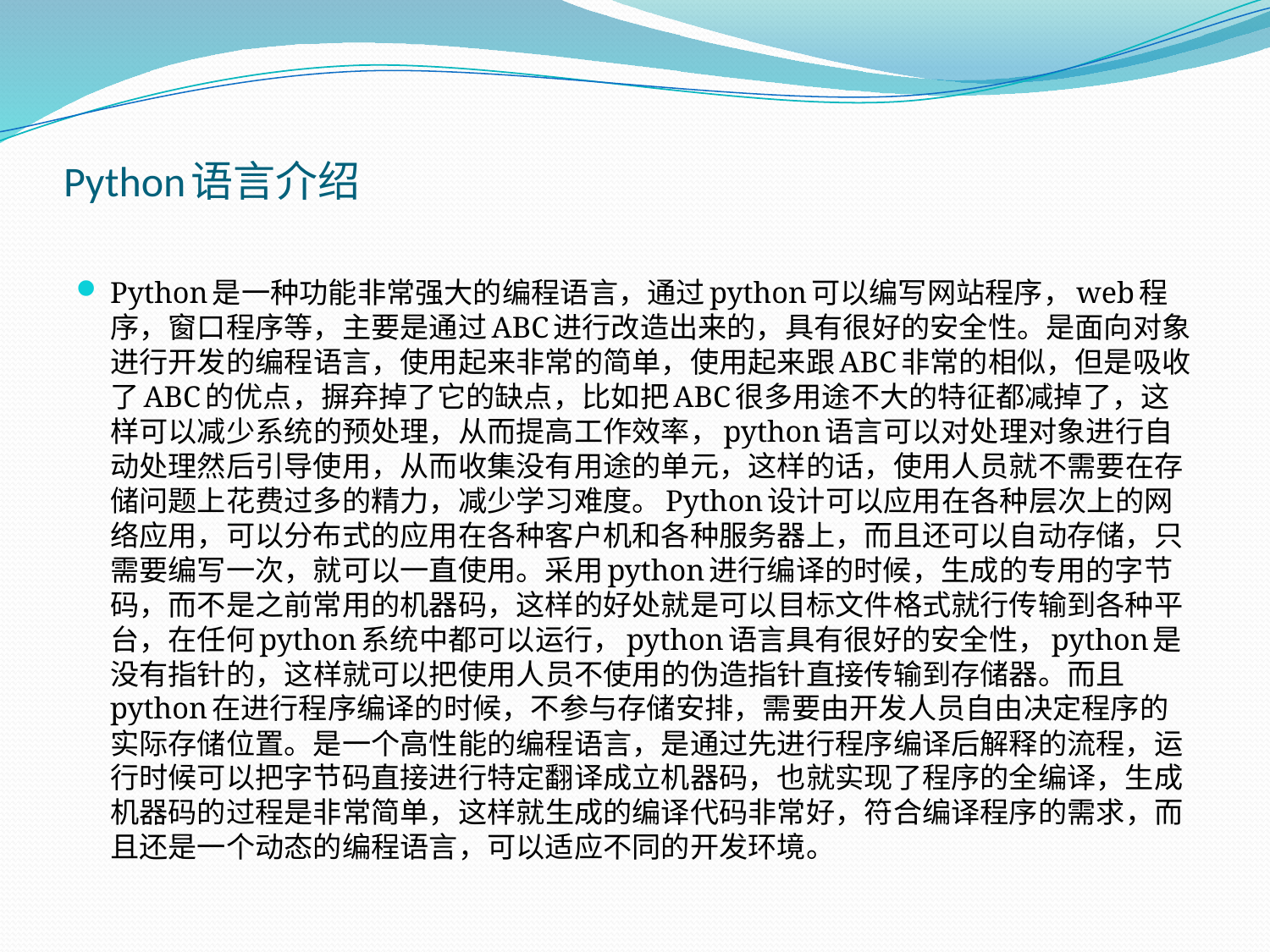

# Python语言介绍
Python是一种功能非常强大的编程语言，通过python可以编写网站程序，web程序，窗口程序等，主要是通过ABC进行改造出来的，具有很好的安全性。是面向对象进行开发的编程语言，使用起来非常的简单，使用起来跟ABC非常的相似，但是吸收了ABC的优点，摒弃掉了它的缺点，比如把ABC很多用途不大的特征都减掉了，这样可以减少系统的预处理，从而提高工作效率，python语言可以对处理对象进行自动处理然后引导使用，从而收集没有用途的单元，这样的话，使用人员就不需要在存储问题上花费过多的精力，减少学习难度。Python设计可以应用在各种层次上的网络应用，可以分布式的应用在各种客户机和各种服务器上，而且还可以自动存储，只需要编写一次，就可以一直使用。采用python进行编译的时候，生成的专用的字节码，而不是之前常用的机器码，这样的好处就是可以目标文件格式就行传输到各种平台，在任何python系统中都可以运行，python语言具有很好的安全性，python是没有指针的，这样就可以把使用人员不使用的伪造指针直接传输到存储器。而且python在进行程序编译的时候，不参与存储安排，需要由开发人员自由决定程序的实际存储位置。是一个高性能的编程语言，是通过先进行程序编译后解释的流程，运行时候可以把字节码直接进行特定翻译成立机器码，也就实现了程序的全编译，生成机器码的过程是非常简单，这样就生成的编译代码非常好，符合编译程序的需求，而且还是一个动态的编程语言，可以适应不同的开发环境。